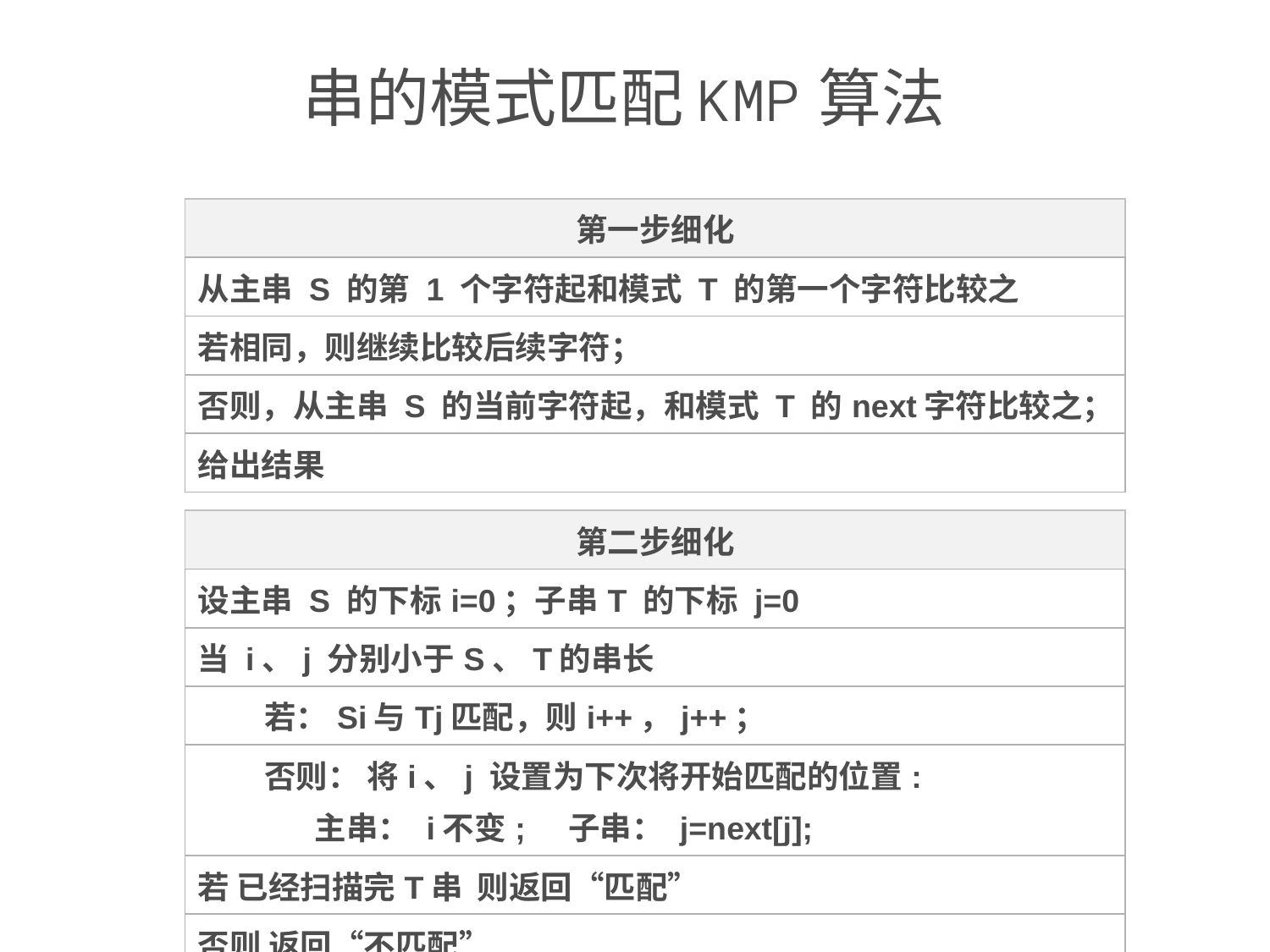

# 串的模式匹配KMP算法
| 第一步细化 |
| --- |
| 从主串 S 的第 1 个字符起和模式 T 的第一个字符比较之 |
| 若相同，则继续比较后续字符； |
| 否则，从主串 S 的当前字符起，和模式 T 的next字符比较之； |
| 给出结果 |
| 第二步细化 |
| --- |
| 设主串 S 的下标i=0；子串T 的下标 j=0 |
| 当 i、j 分别小于S、T的串长 |
| 若：Si与Tj匹配，则i++，j++； |
| 否则： 将i、j 设置为下次将开始匹配的位置: 主串： i不变; 子串： j=next[j]; |
| 若 已经扫描完T串 则返回“匹配” |
| 否则 返回“不匹配” |
105